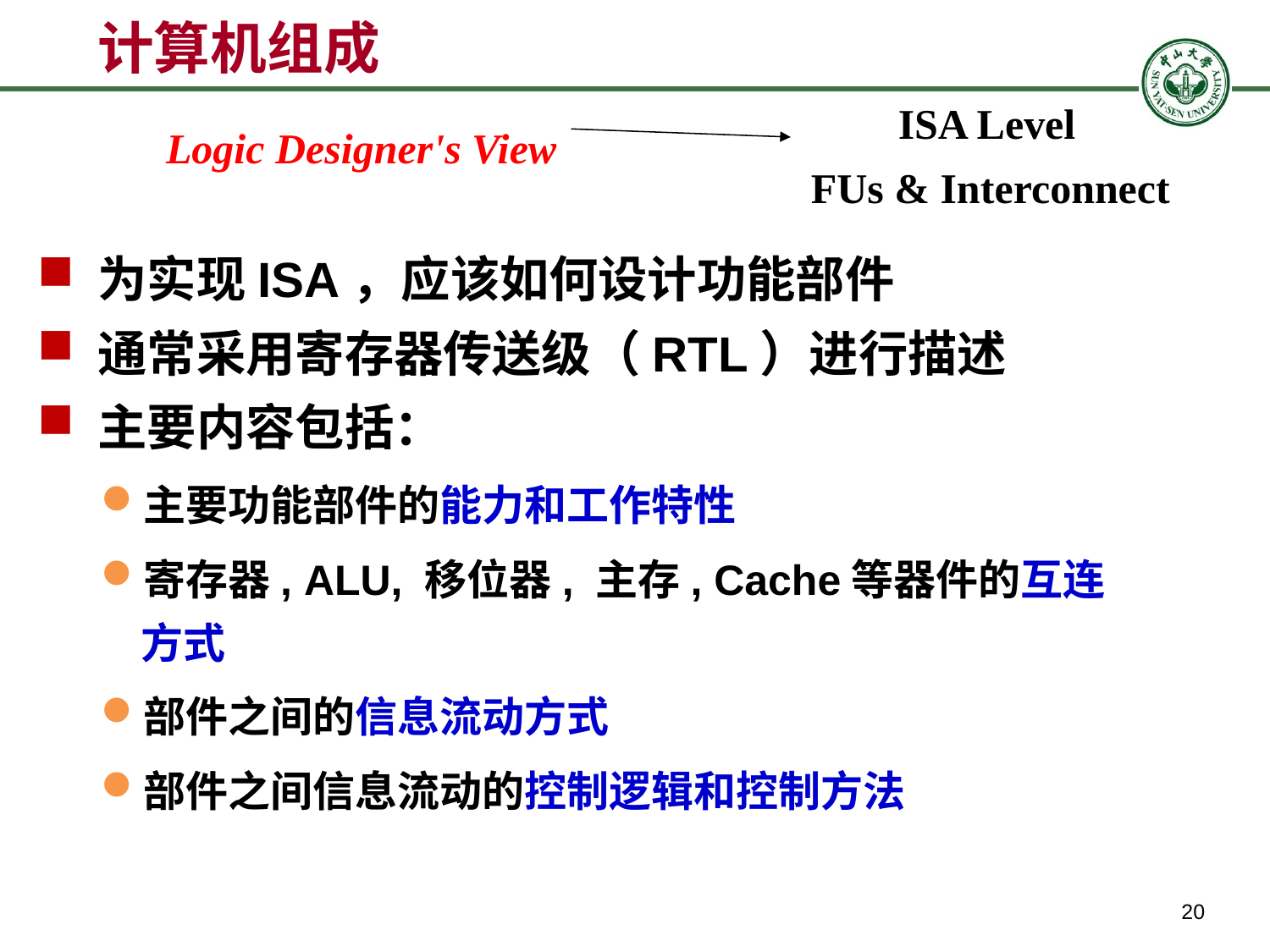

# 计算机组成
ISA Level
Logic Designer's View

FUs & Interconnect

 为实现ISA，应该如何设计功能部件
 通常采用寄存器传送级（RTL）进行描述
 主要内容包括：
主要功能部件的能力和工作特性
寄存器, ALU, 移位器, 主存, Cache等器件的互连方式
部件之间的信息流动方式
部件之间信息流动的控制逻辑和控制方法